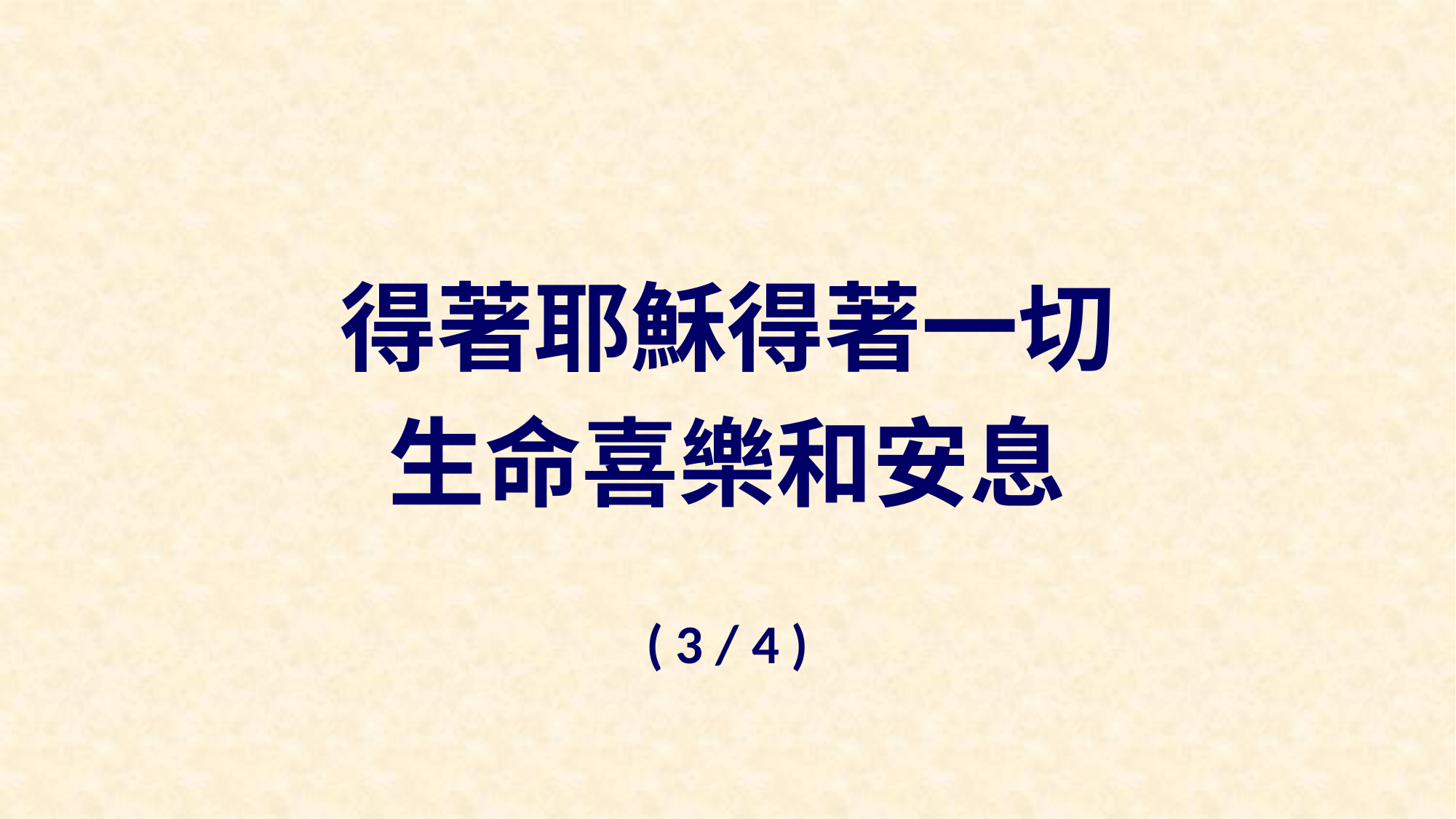

得著耶穌得著一切
生命喜樂和安息
( 3 / 4 )